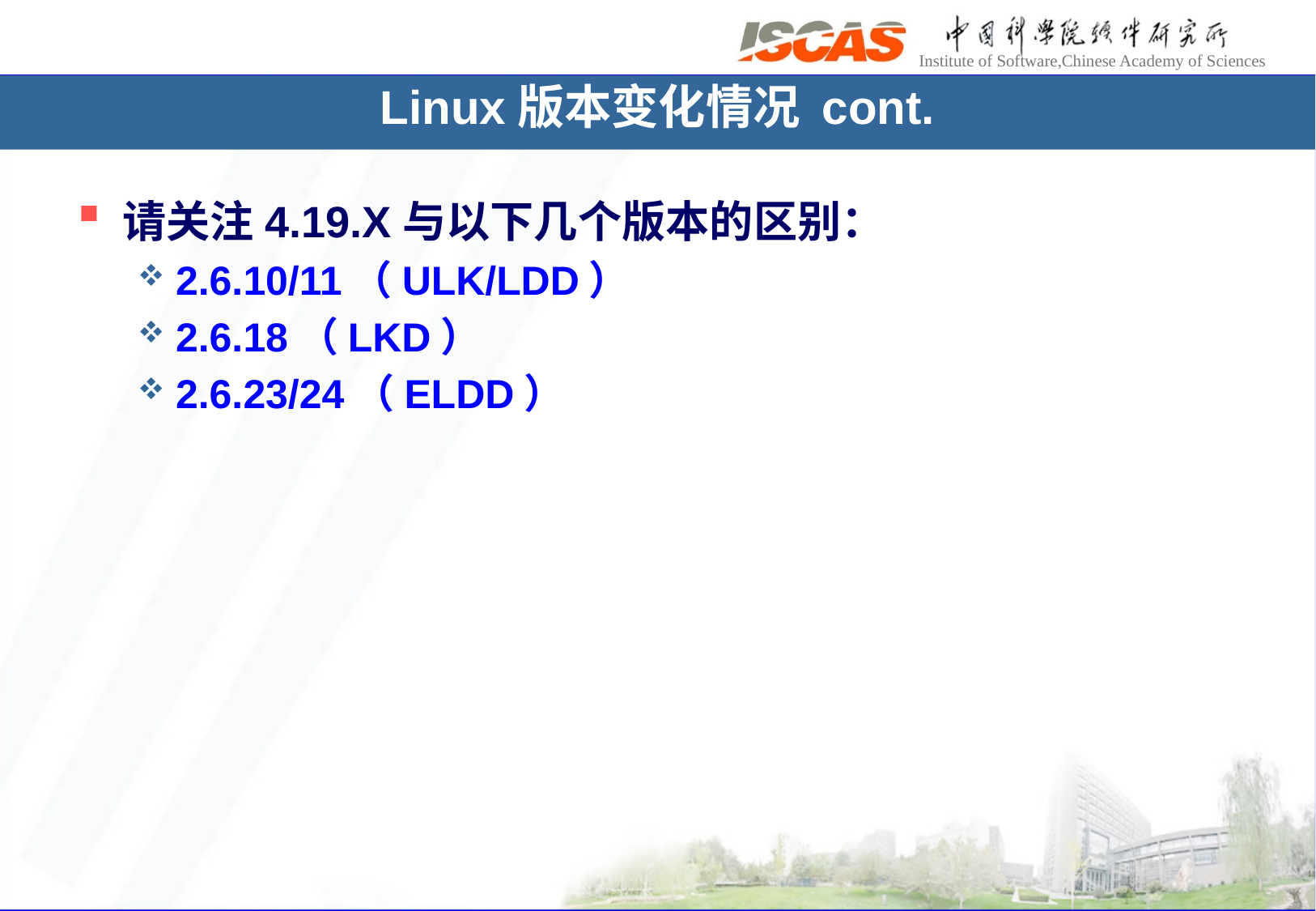

# Linux版本变化情况 cont.
请关注4.19.X与以下几个版本的区别：
2.6.10/11（ULK/LDD）
2.6.18（LKD）
2.6.23/24（ELDD）